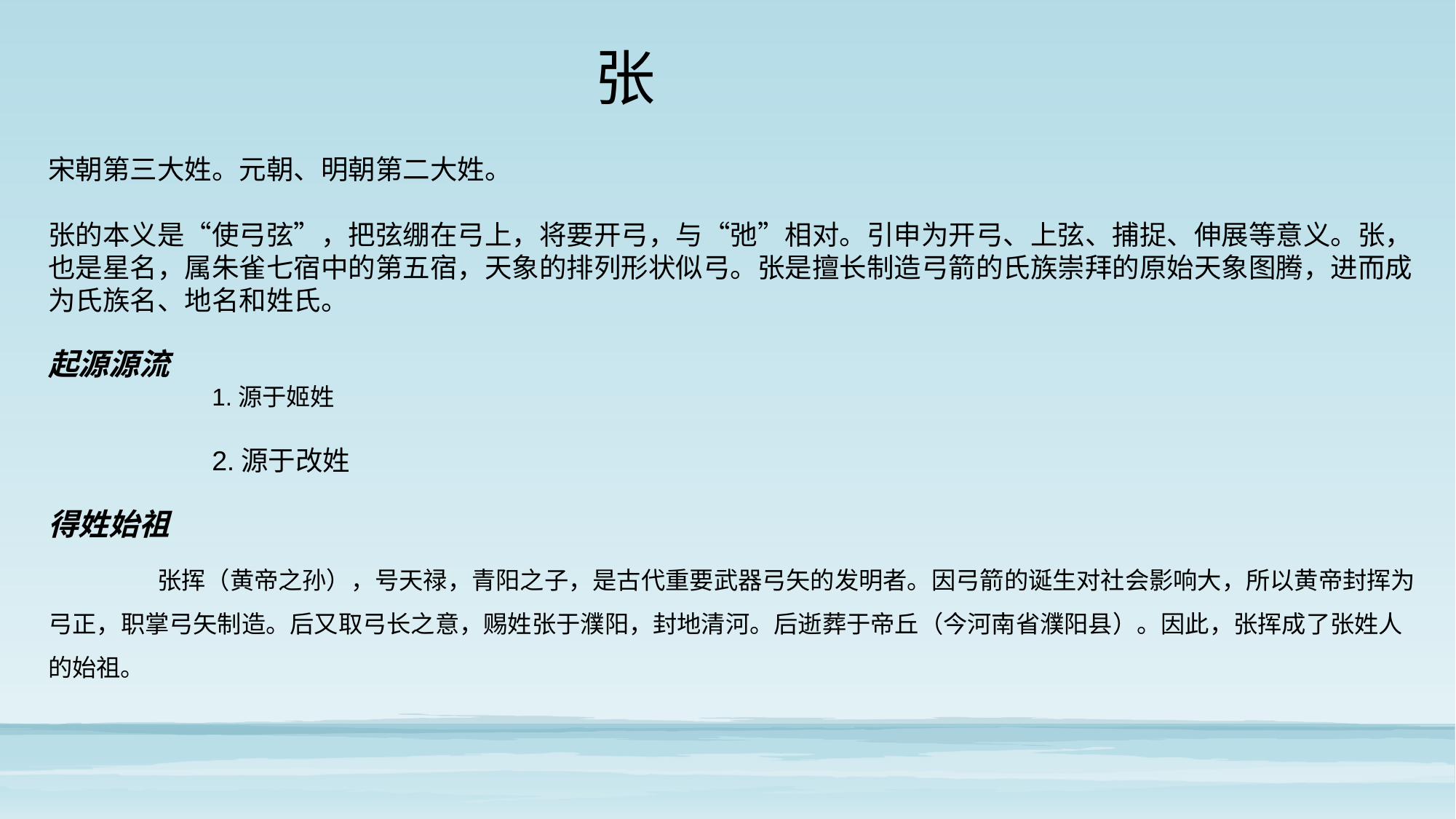

张
宋朝第三大姓。元朝、明朝第二大姓。

张的本义是“使弓弦”，把弦绷在弓上，将要开弓，与“弛”相对。引申为开弓、上弦、捕捉、伸展等意义。张，也是星名，属朱雀七宿中的第五宿，天象的排列形状似弓。张是擅长制造弓箭的氏族崇拜的原始天象图腾，进而成为氏族名、地名和姓氏。

起源源流
1.源于姬姓

2.源于改姓

得姓始祖
	张挥（黄帝之孙），号天禄，青阳之子，是古代重要武器弓矢的发明者。因弓箭的诞生对社会影响大，所以黄帝封挥为弓正，职掌弓矢制造。后又取弓长之意，赐姓张于濮阳，封地清河。后逝葬于帝丘（今河南省濮阳县）。因此，张挥成了张姓人的始祖。